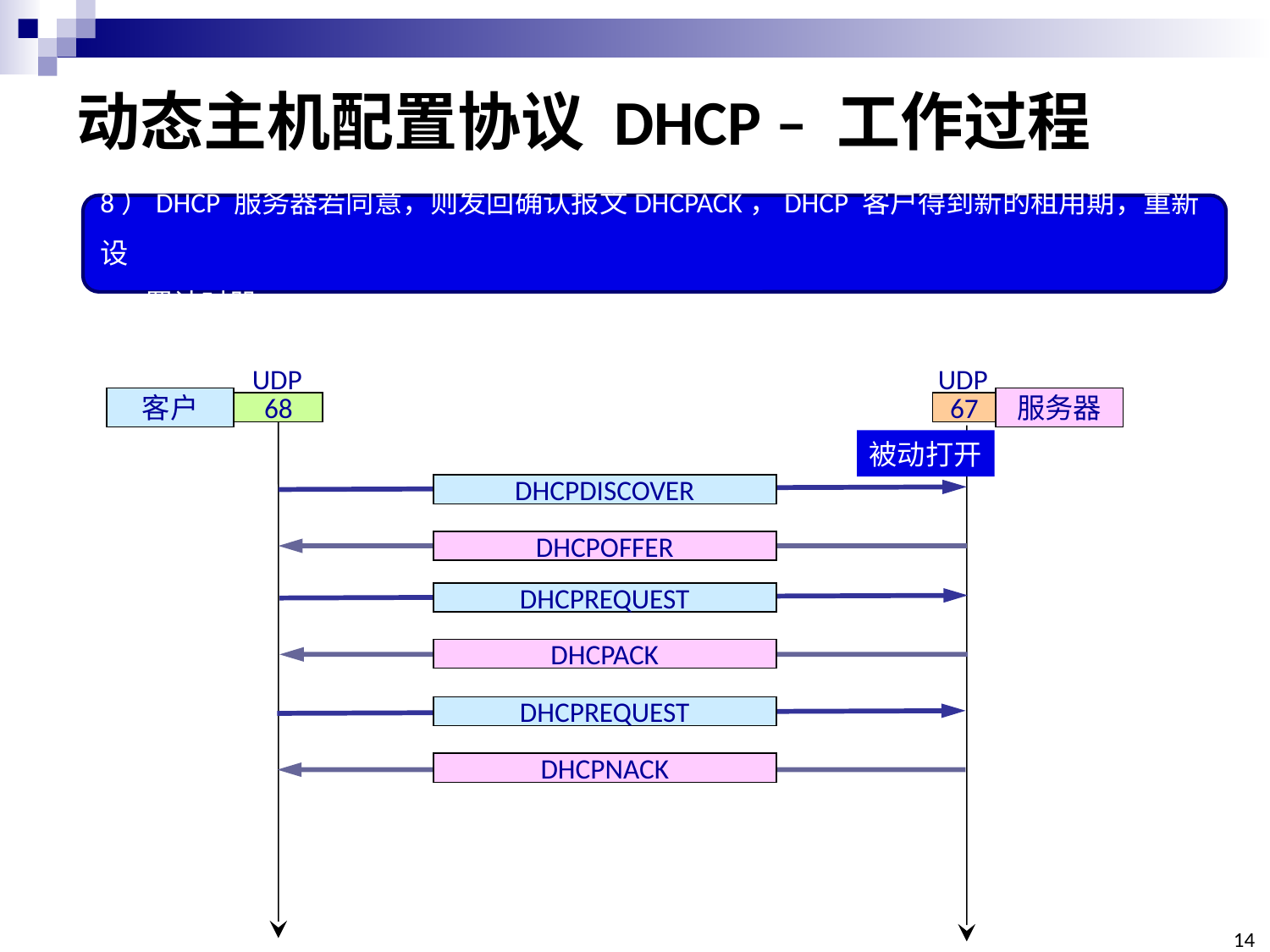

# 动态主机配置协议 DHCP – 工作过程
8）DHCP 服务器若同意，则发回确认报文DHCPACK，DHCP 客户得到新的租用期，重新设
      置计时器
UDP
UDP
客户
服务器
68
67

被动打开
DHCPDISCOVER

DHCPOFFER

DHCPREQUEST

DHCPACK

DHCPREQUEST

DHCPNACK

14